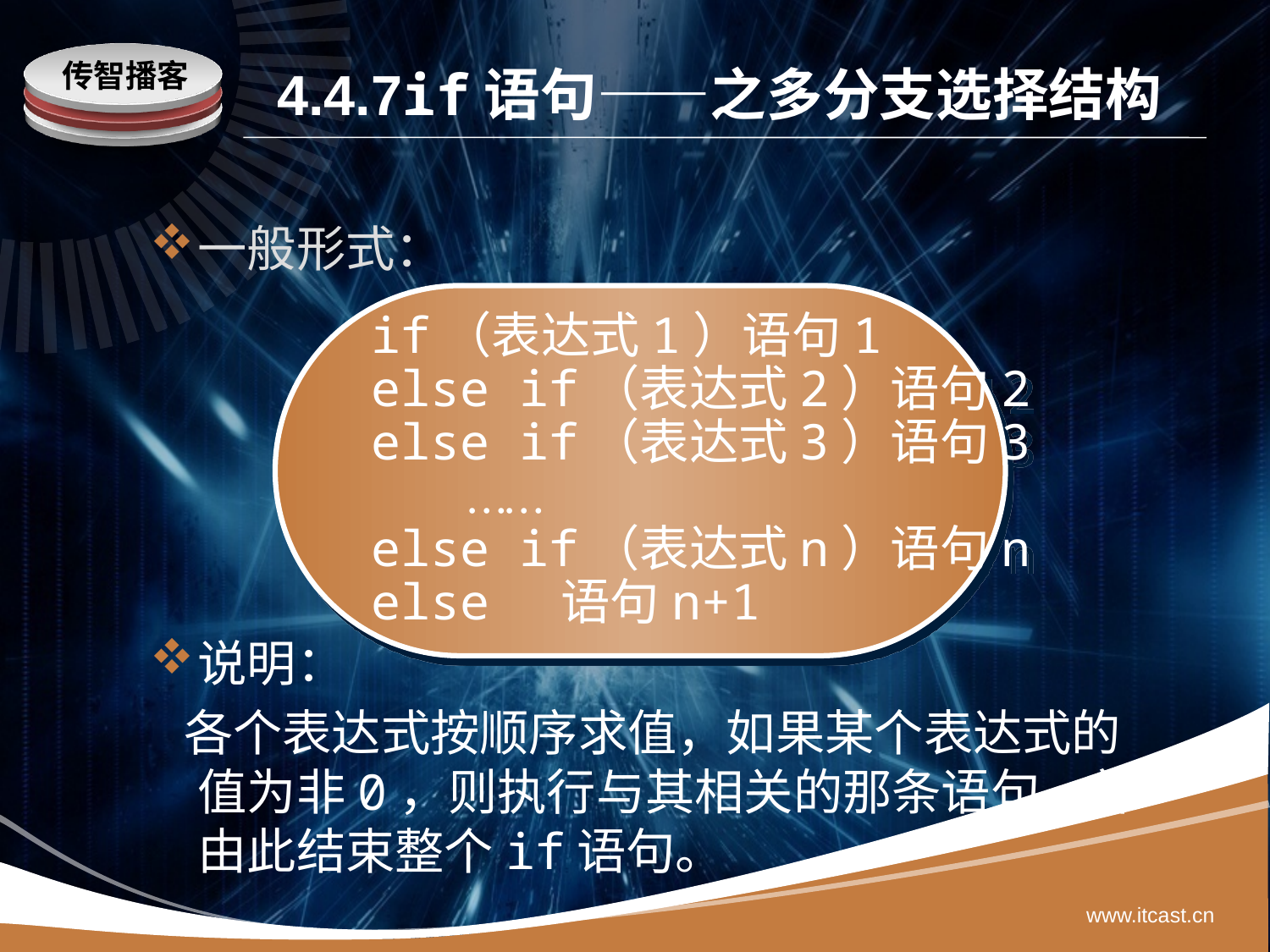

# 4.4.7if语句——之多分支选择结构

一般形式：

说明：
  各个表达式按顺序求值，如果某个表达式的值为非0，则执行与其相关的那条语句，并由此结束整个if语句。
 if（表达式1）语句1
 else if（表达式2）语句2
 else if（表达式3）语句3
	……
 else if（表达式n）语句n
 else  语句n+1
www.itcast.cn